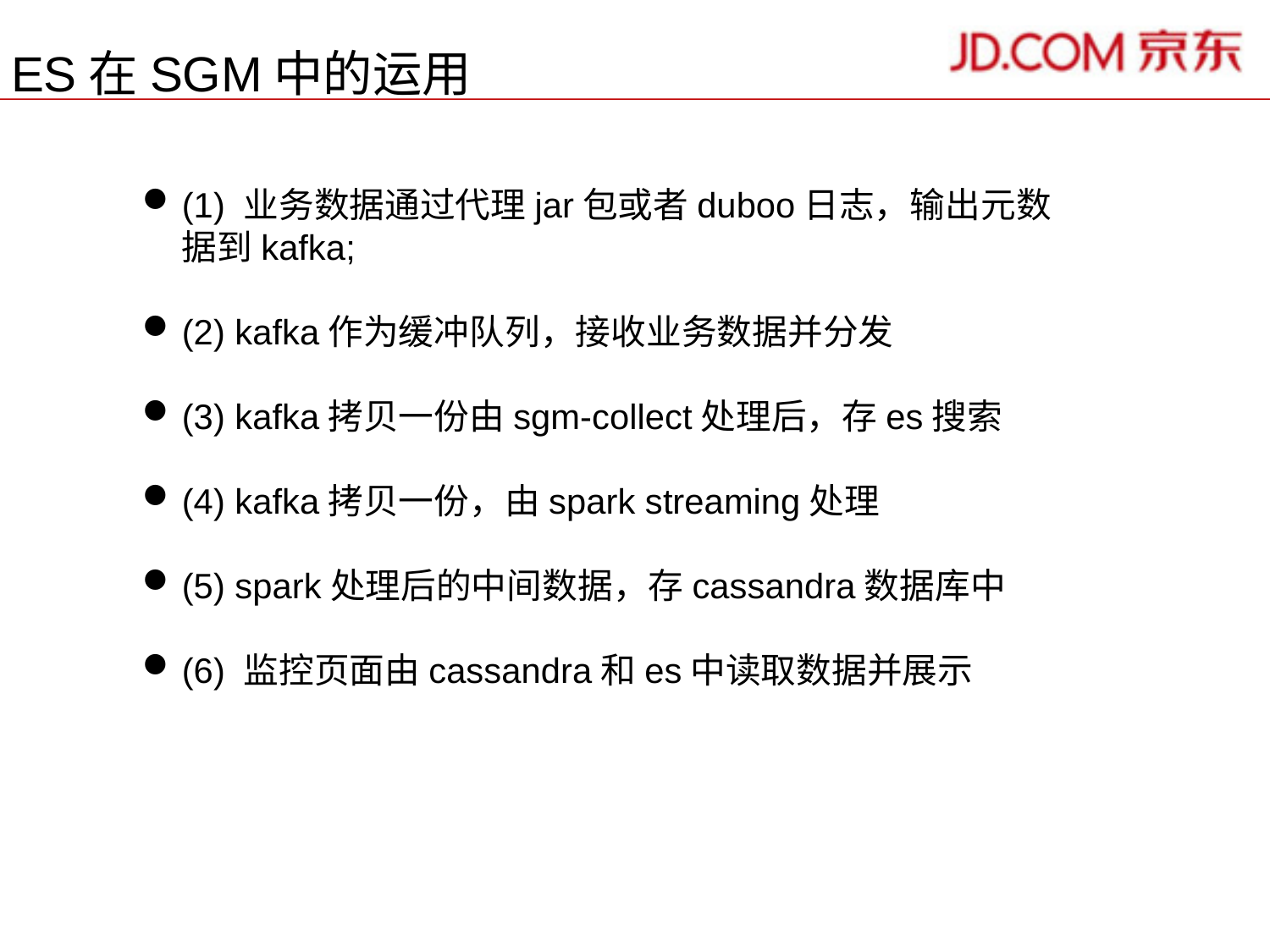

ES在SGM中的运用
(1) 业务数据通过代理jar包或者duboo日志，输出元数据到kafka;

(2) kafka作为缓冲队列，接收业务数据并分发

(3) kafka拷贝一份由sgm-collect处理后，存es搜索

(4) kafka拷贝一份，由spark streaming处理

(5) spark处理后的中间数据，存cassandra数据库中

(6) 监控页面由cassandra和es中读取数据并展示